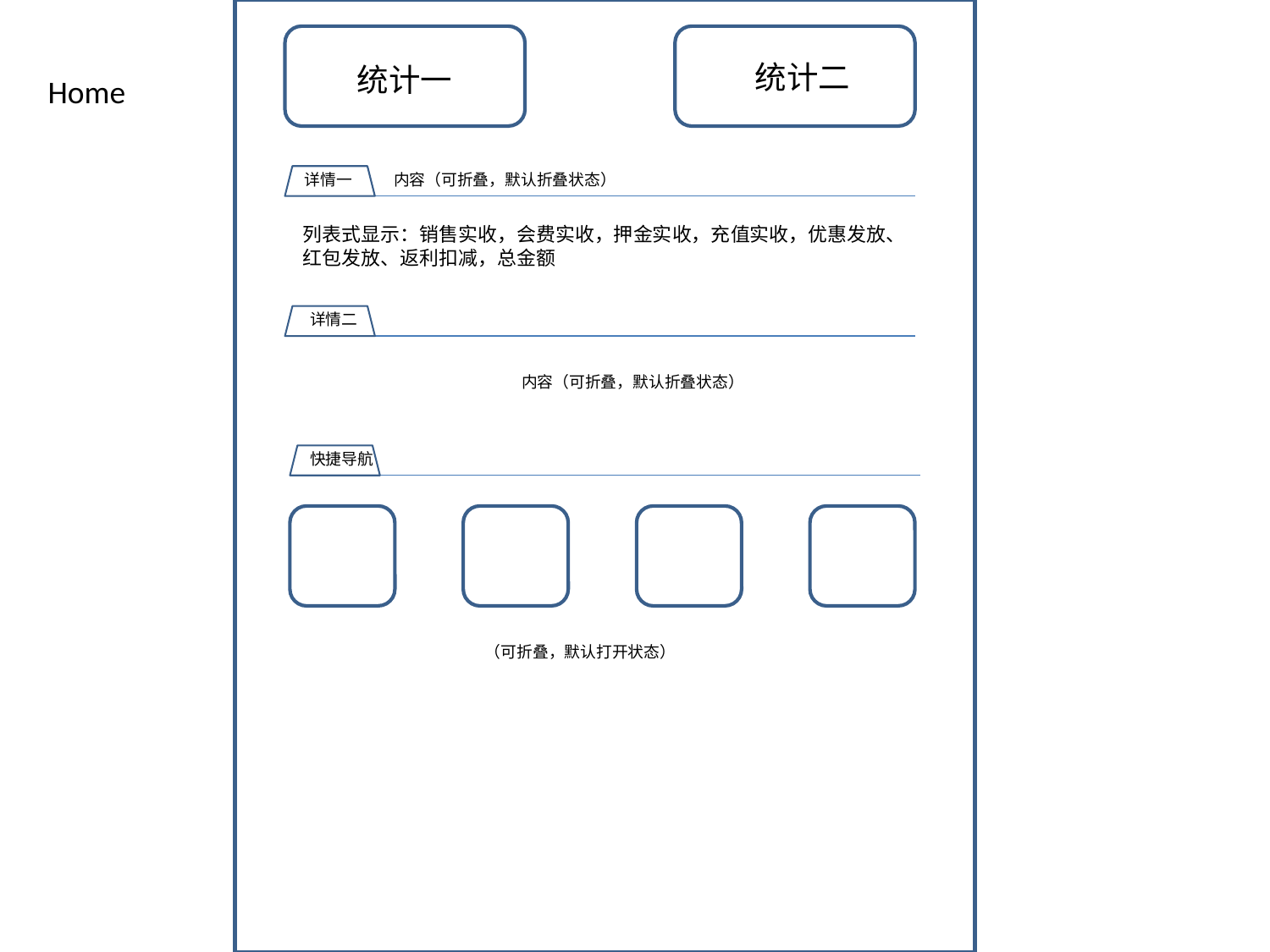

统计二
统计一
Home
内容（可折叠，默认折叠状态）
详情一

列表式显示：销售实收，会费实收，押金实收，充值实收，优惠发放、红包发放、返利扣减，总金额
详情二

内容（可折叠，默认折叠状态）
快捷导航

（可折叠，默认打开状态）